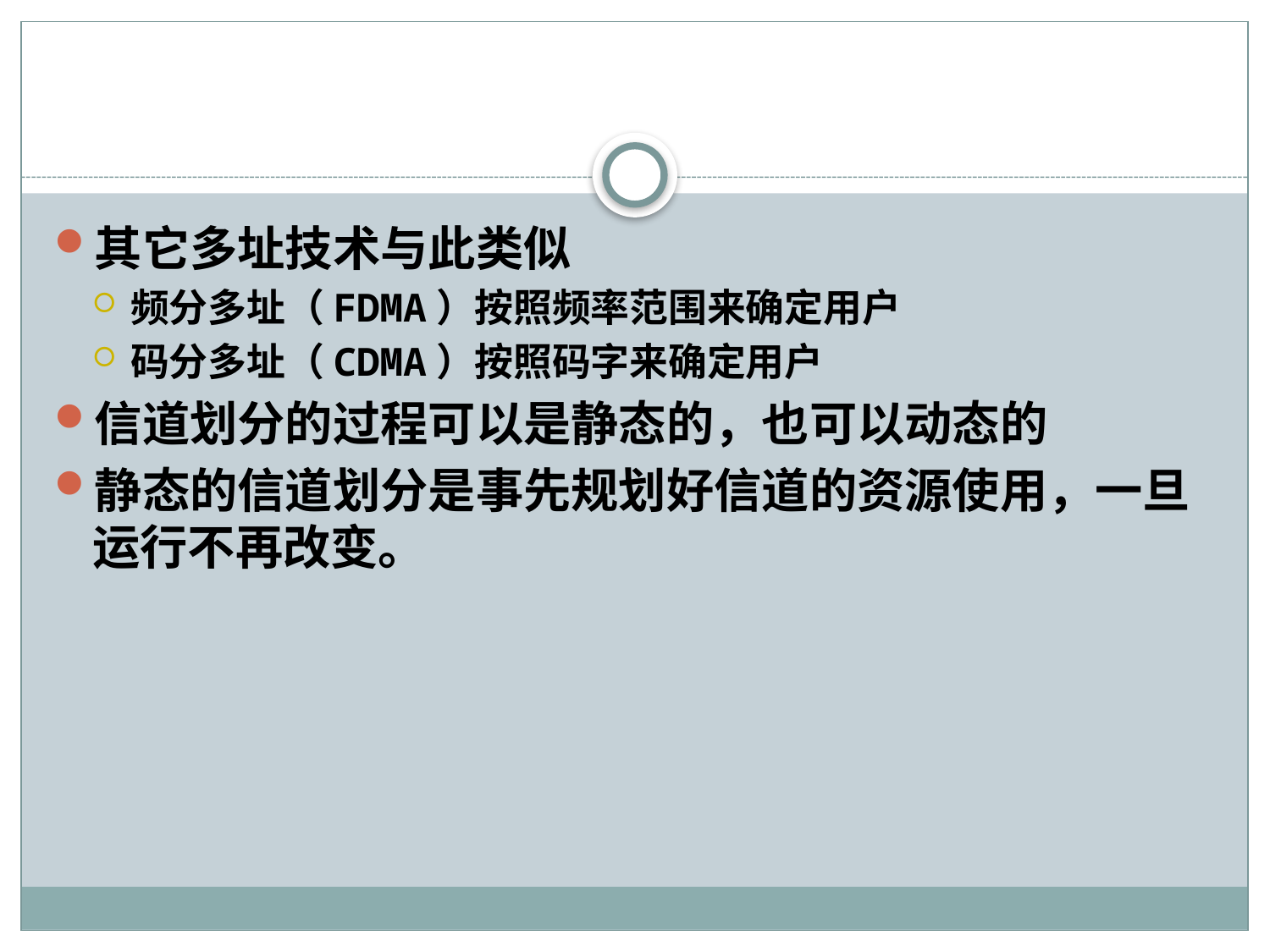

#
其它多址技术与此类似
频分多址（FDMA）按照频率范围来确定用户
码分多址（CDMA）按照码字来确定用户
信道划分的过程可以是静态的，也可以动态的
静态的信道划分是事先规划好信道的资源使用，一旦运行不再改变。